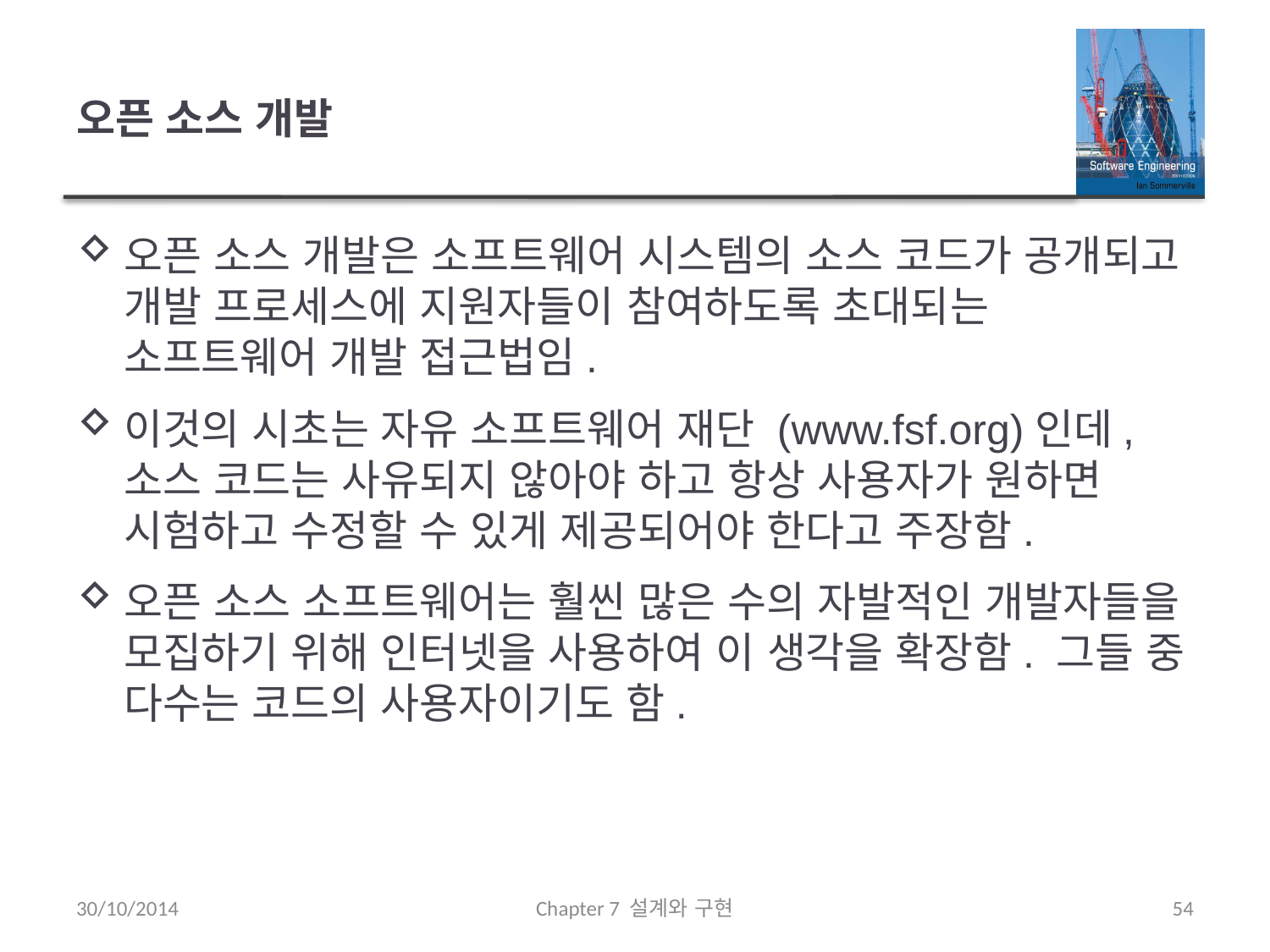

# 오픈 소스 개발
오픈 소스 개발은 소프트웨어 시스템의 소스 코드가 공개되고 개발 프로세스에 지원자들이 참여하도록 초대되는 소프트웨어 개발 접근법임.
이것의 시초는 자유 소프트웨어 재단 (www.fsf.org)인데, 소스 코드는 사유되지 않아야 하고 항상 사용자가 원하면 시험하고 수정할 수 있게 제공되어야 한다고 주장함.
오픈 소스 소프트웨어는 훨씬 많은 수의 자발적인 개발자들을 모집하기 위해 인터넷을 사용하여 이 생각을 확장함. 그들 중 다수는 코드의 사용자이기도 함.

30/10/2014
Chapter 7 설계와 구현
54